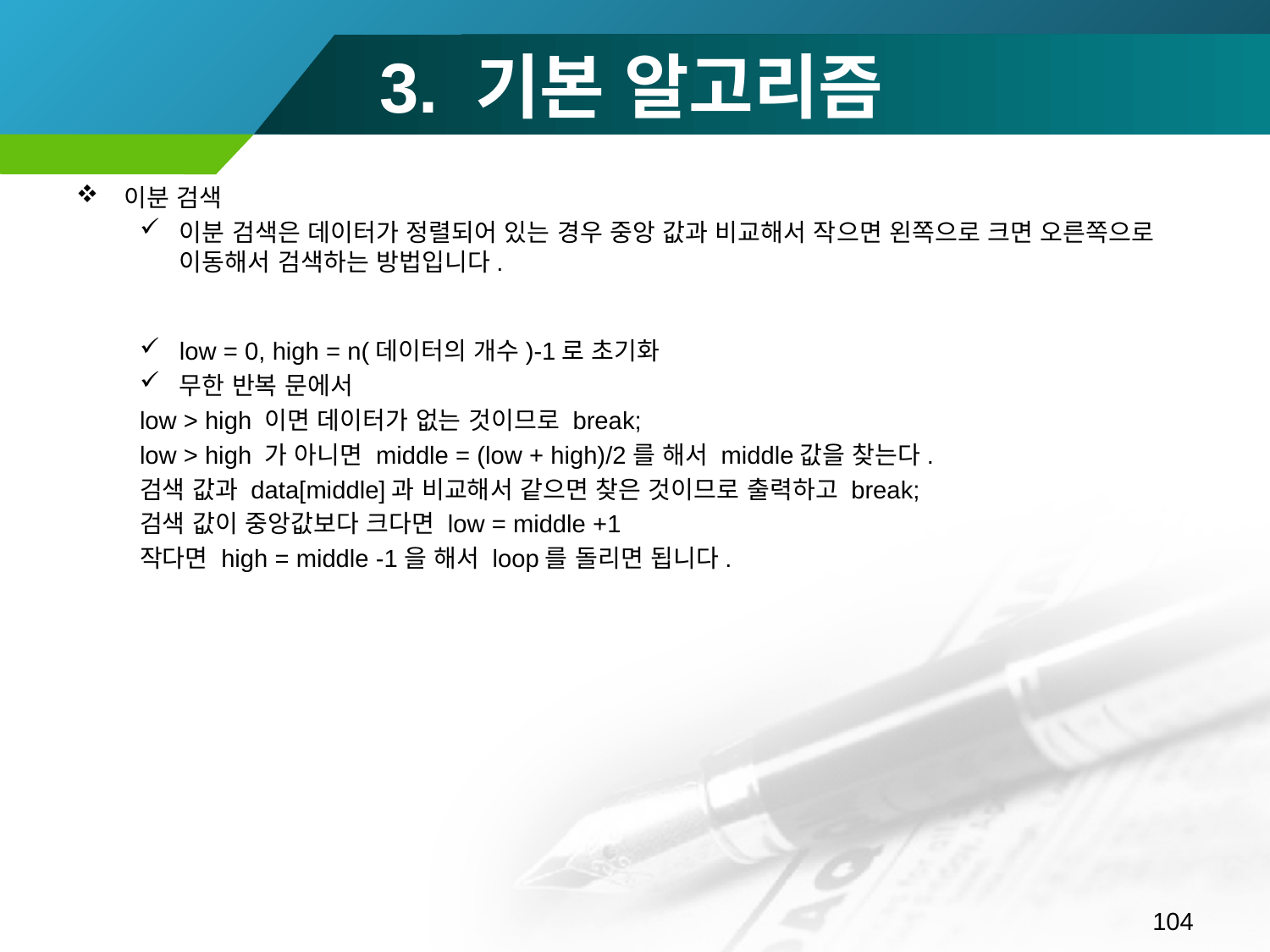

# 3. 기본 알고리즘
이분 검색
이분 검색은 데이터가 정렬되어 있는 경우 중앙 값과 비교해서 작으면 왼쪽으로 크면 오른쪽으로 이동해서 검색하는 방법입니다.

low = 0, high = n(데이터의 개수)-1로 초기화
무한 반복 문에서
low > high 이면 데이터가 없는 것이므로 break;
low > high 가 아니면 middle = (low + high)/2를 해서 middle값을 찾는다.
검색 값과 data[middle]과 비교해서 같으면 찾은 것이므로 출력하고 break;
검색 값이 중앙값보다 크다면 low = middle +1
작다면 high = middle -1을 해서 loop를 돌리면 됩니다.
104